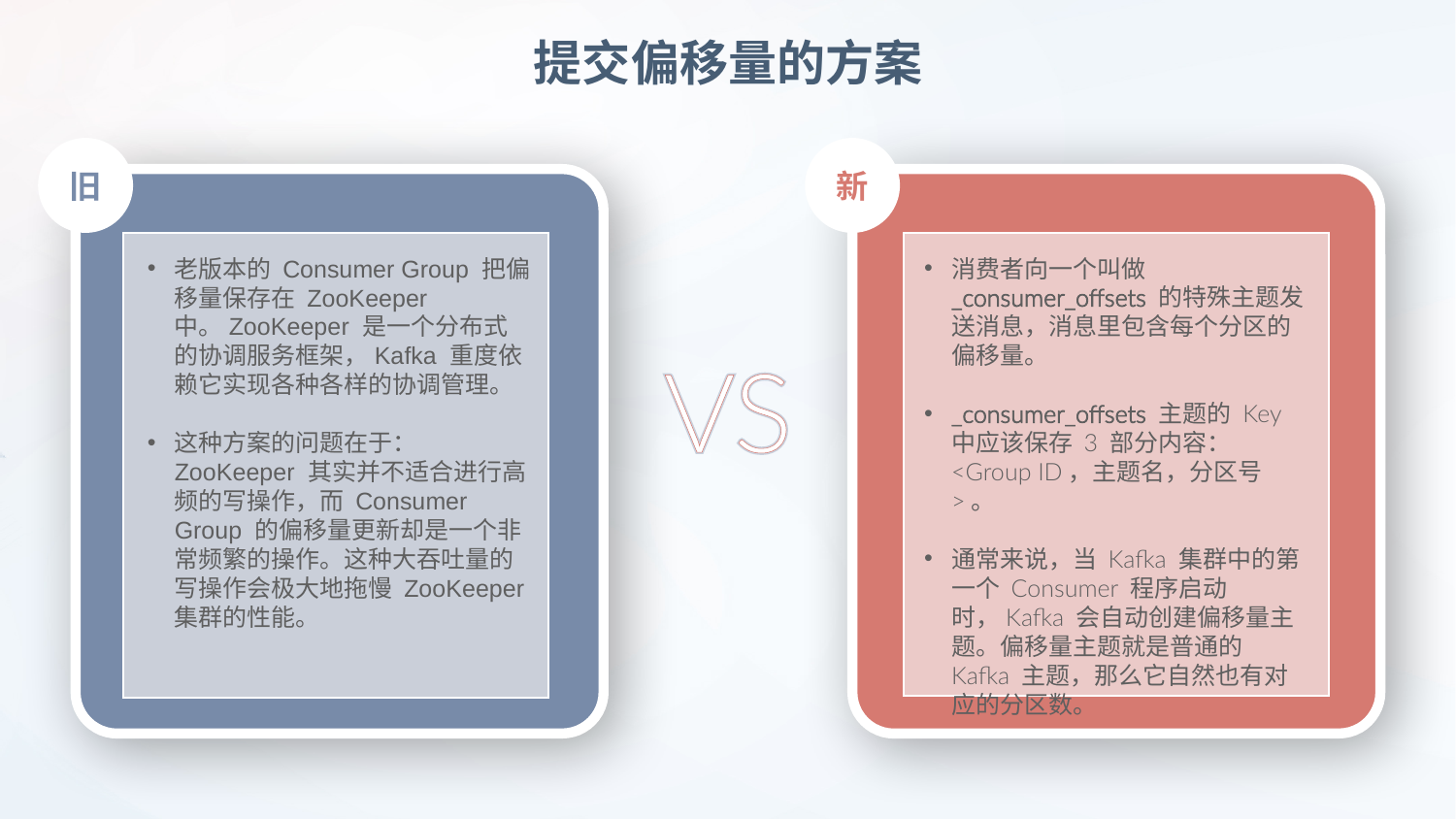

提交偏移量的方案
旧
新

老版本的 Consumer Group 把偏移量保存在 ZooKeeper 中。ZooKeeper 是一个分布式的协调服务框架，Kafka 重度依赖它实现各种各样的协调管理。

这种方案的问题在于：ZooKeeper 其实并不适合进行高频的写操作，而 Consumer Group 的偏移量更新却是一个非常频繁的操作。这种大吞吐量的写操作会极大地拖慢 ZooKeeper 集群的性能。
消费者向一个叫做 _consumer_offsets 的特殊主题发送消息，消息里包含每个分区的偏移量。

_consumer_offsets 主题的 Key 中应该保存 3 部分内容：<Group ID，主题名，分区号 >。

通常来说，当 Kafka 集群中的第一个 Consumer 程序启动时，Kafka 会自动创建偏移量主题。偏移量主题就是普通的 Kafka 主题，那么它自然也有对应的分区数。
VS
VS